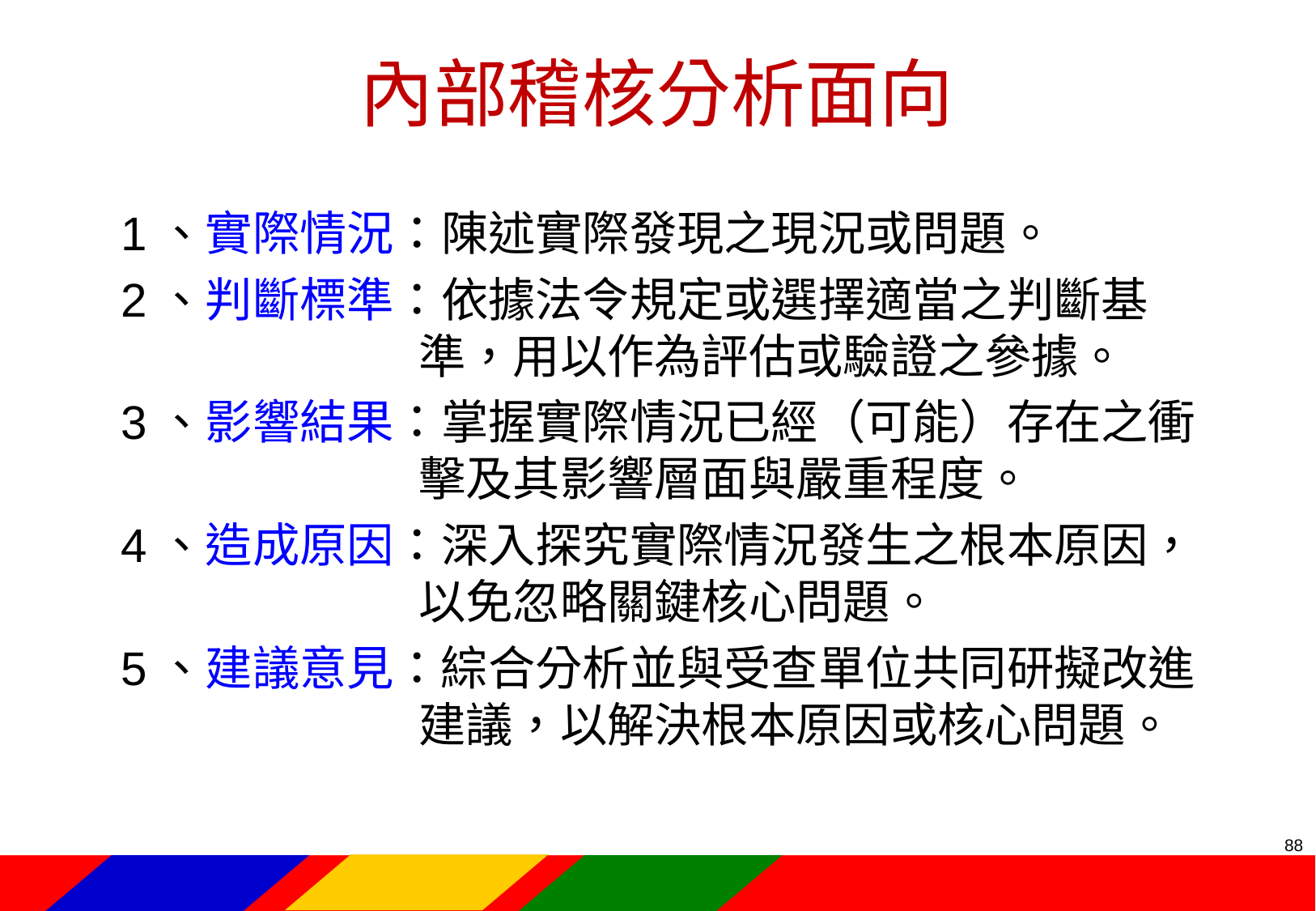

# 內部稽核分析面向
1、實際情況：陳述實際發現之現況或問題。
2、判斷標準：依據法令規定或選擇適當之判斷基準，用以作為評估或驗證之參據。
3、影響結果：掌握實際情況已經（可能）存在之衝擊及其影響層面與嚴重程度。
4、造成原因：深入探究實際情況發生之根本原因，以免忽略關鍵核心問題。
5、建議意見：綜合分析並與受查單位共同研擬改進建議，以解決根本原因或核心問題。
88